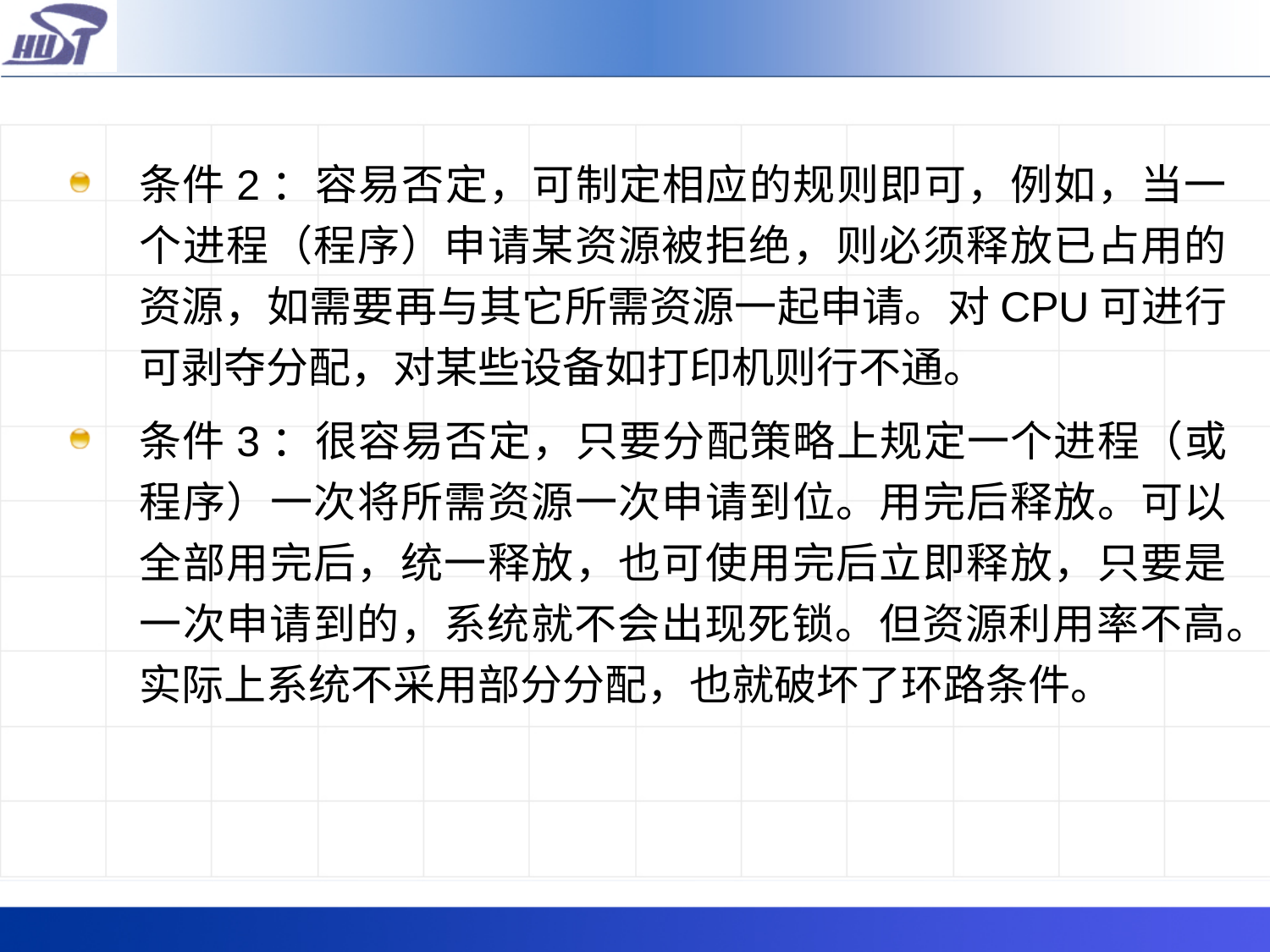

条件2：容易否定，可制定相应的规则即可，例如，当一个进程（程序）申请某资源被拒绝，则必须释放已占用的资源，如需要再与其它所需资源一起申请。对CPU可进行可剥夺分配，对某些设备如打印机则行不通。
条件3：很容易否定，只要分配策略上规定一个进程（或程序）一次将所需资源一次申请到位。用完后释放。可以全部用完后，统一释放，也可使用完后立即释放，只要是一次申请到的，系统就不会出现死锁。但资源利用率不高。实际上系统不采用部分分配，也就破坏了环路条件。